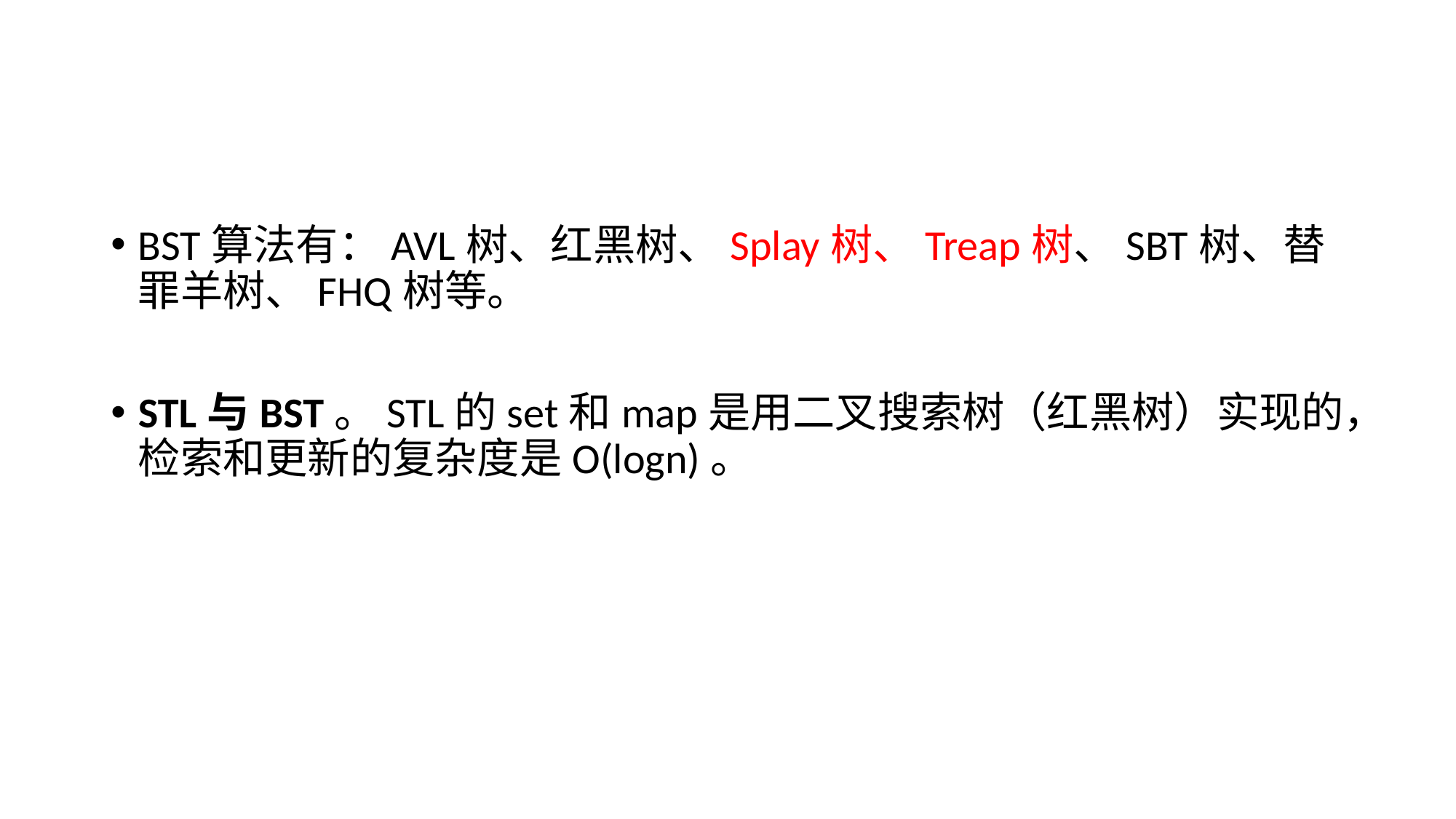

BST算法有：AVL树、红黑树、Splay树、Treap树、SBT树、替罪羊树、FHQ树等。

STL与BST。STL的set和map是用二叉搜索树（红黑树）实现的，检索和更新的复杂度是O(logn)。